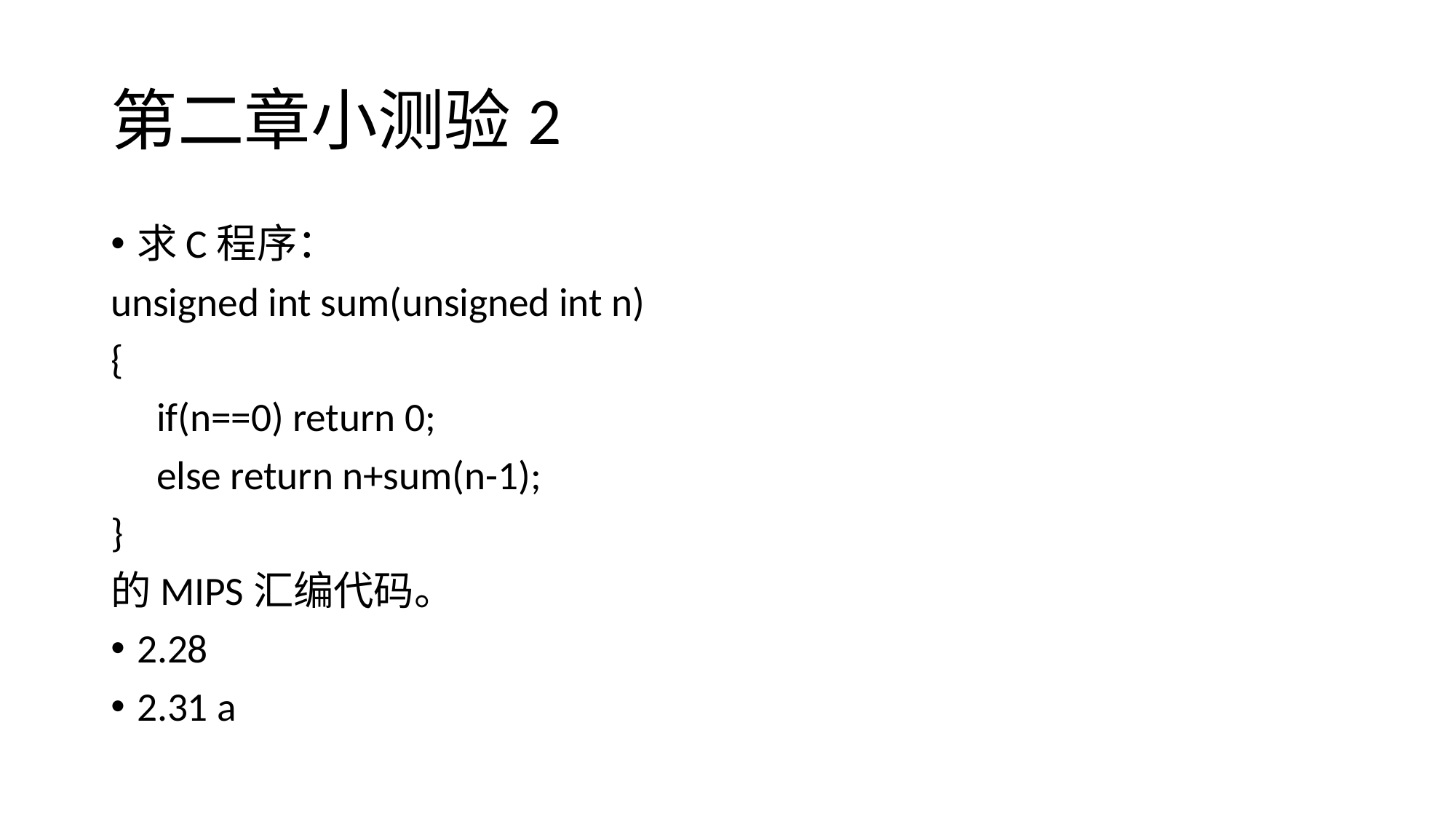

# 第二章小测验2
求C程序：
unsigned int sum(unsigned int n)
{
     if(n==0) return 0;
     else return n+sum(n-1);
}
的MIPS汇编代码。
2.28
2.31 a